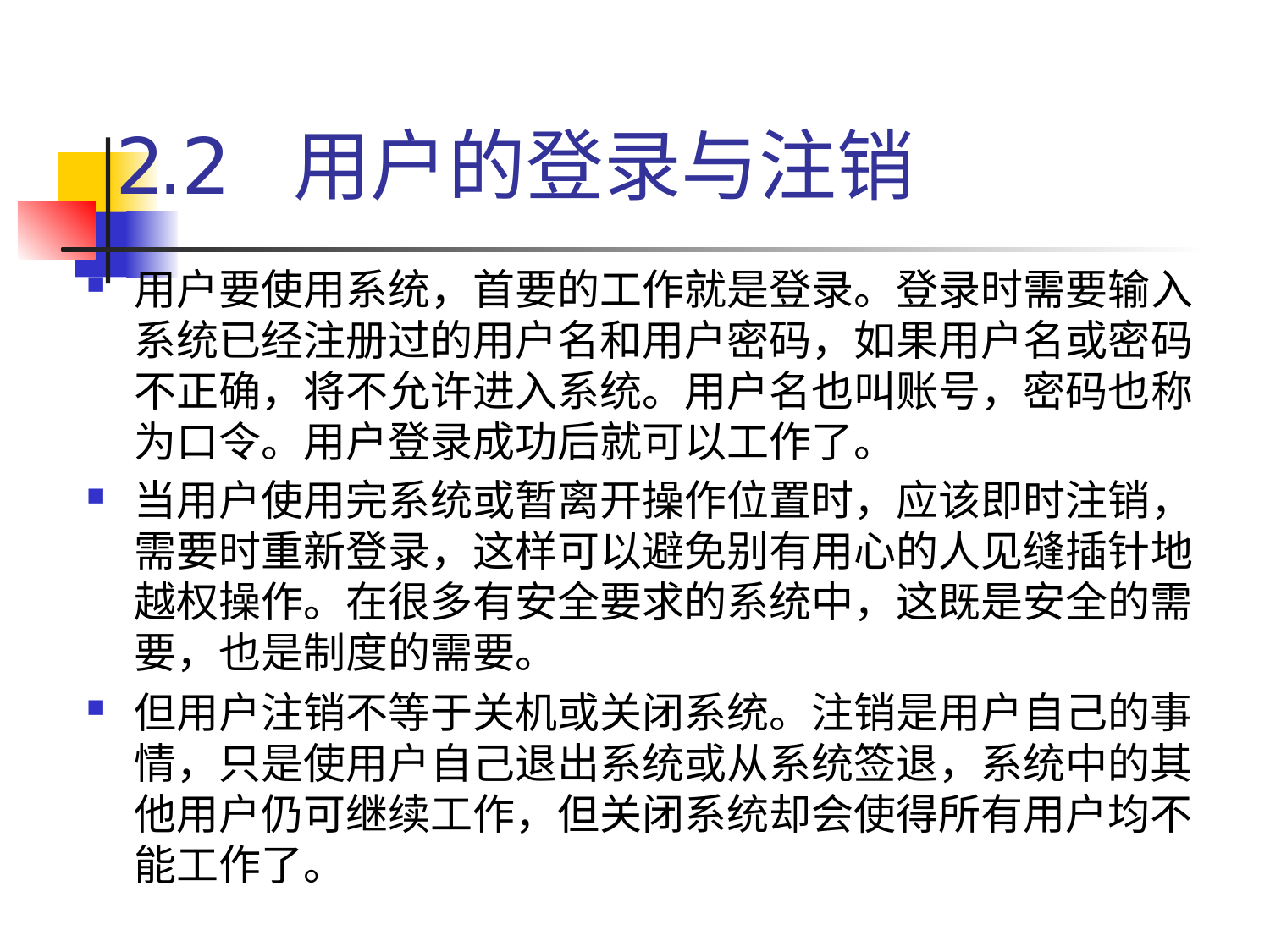

# 2.2  用户的登录与注销
用户要使用系统，首要的工作就是登录。登录时需要输入系统已经注册过的用户名和用户密码，如果用户名或密码不正确，将不允许进入系统。用户名也叫账号，密码也称为口令。用户登录成功后就可以工作了。
当用户使用完系统或暂离开操作位置时，应该即时注销，需要时重新登录，这样可以避免别有用心的人见缝插针地越权操作。在很多有安全要求的系统中，这既是安全的需要，也是制度的需要。
但用户注销不等于关机或关闭系统。注销是用户自己的事情，只是使用户自己退出系统或从系统签退，系统中的其他用户仍可继续工作，但关闭系统却会使得所有用户均不能工作了。